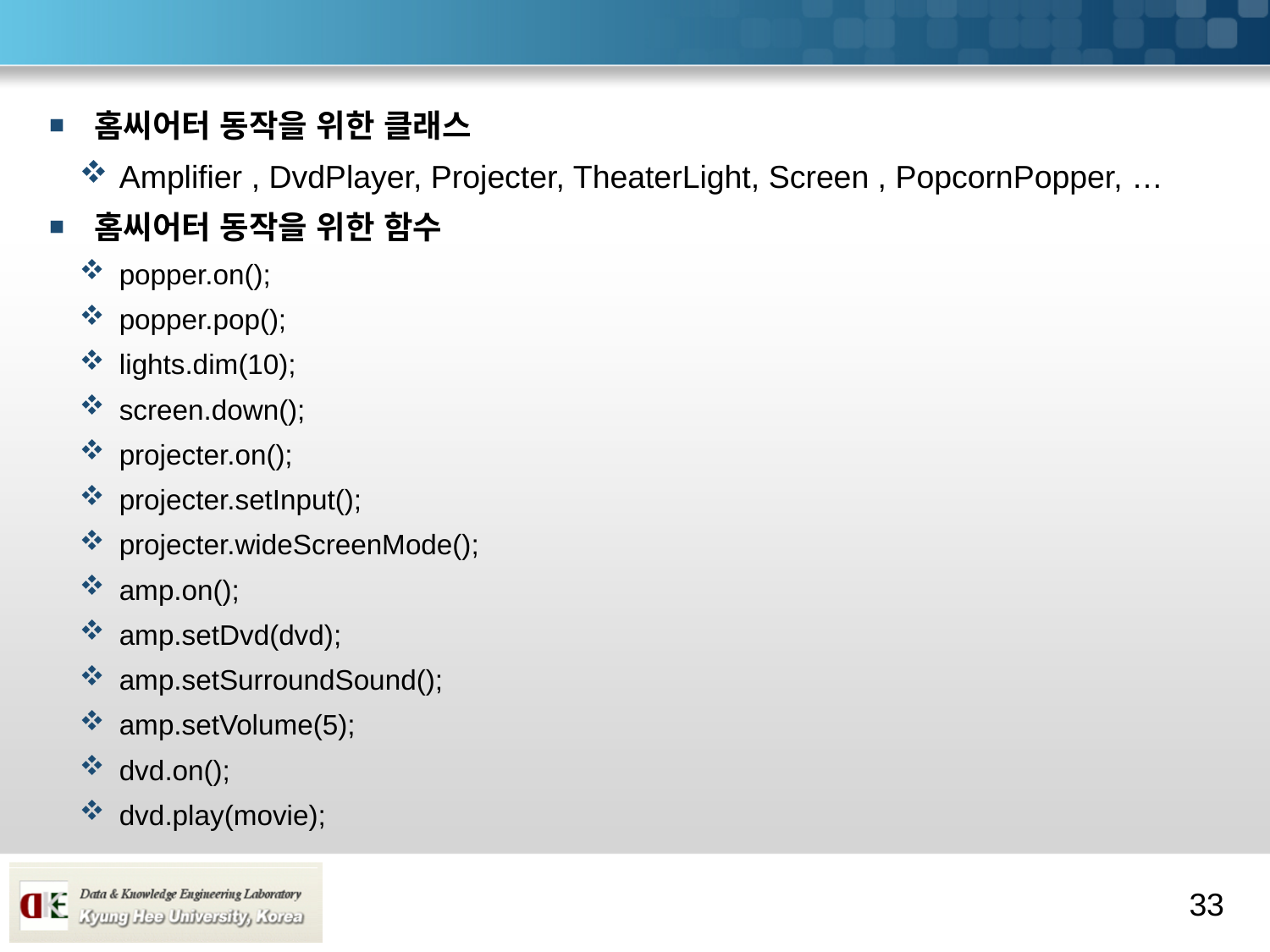

#
홈씨어터 동작을 위한 클래스
Amplifier , DvdPlayer, Projecter, TheaterLight, Screen , PopcornPopper, …
홈씨어터 동작을 위한 함수
popper.on();
popper.pop();
lights.dim(10);
screen.down();
projecter.on();
projecter.setInput();
projecter.wideScreenMode();
amp.on();
amp.setDvd(dvd);
amp.setSurroundSound();
amp.setVolume(5);
dvd.on();
dvd.play(movie);